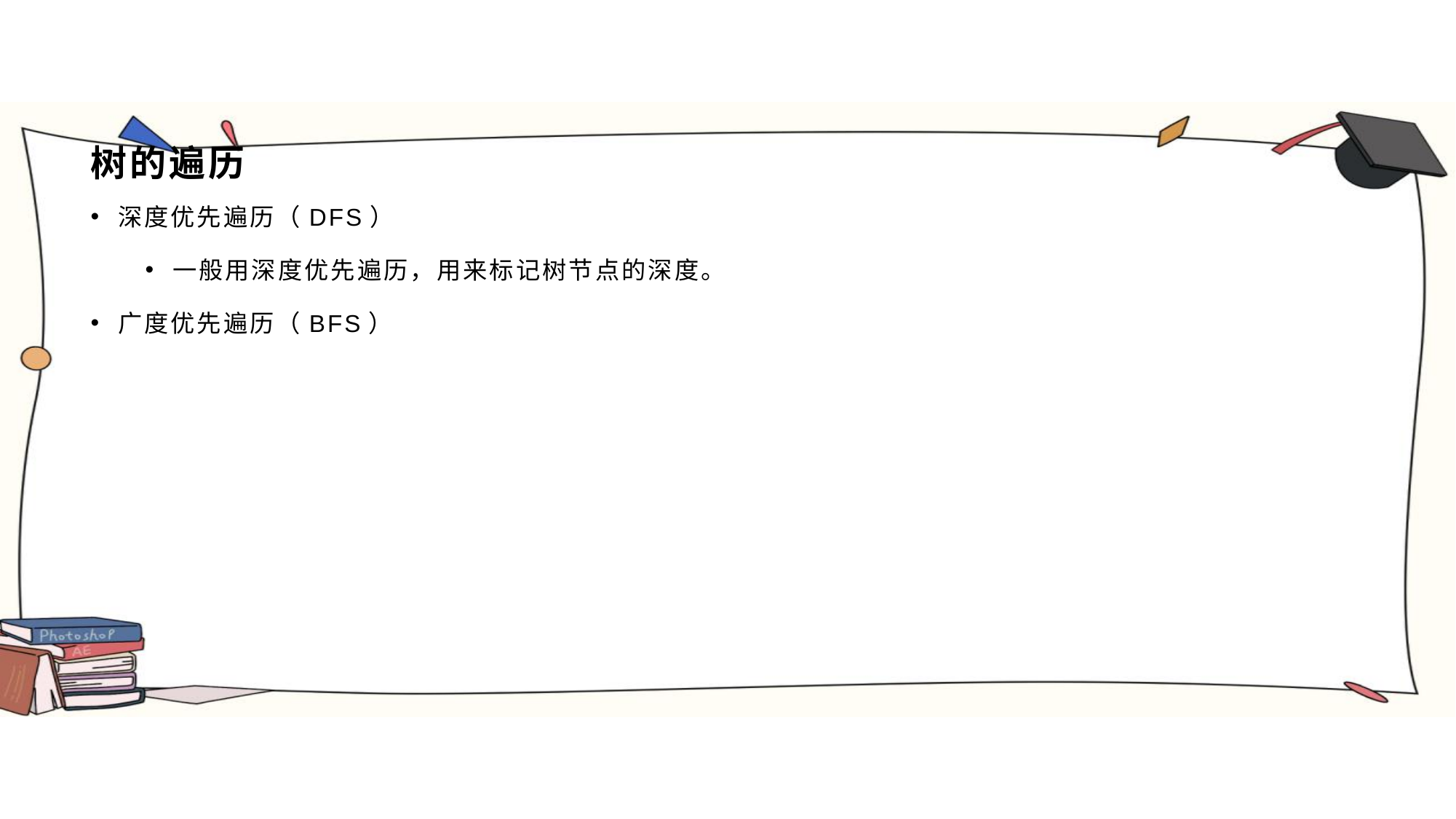

# 树的遍历
深度优先遍历（DFS）
一般用深度优先遍历，用来标记树节点的深度。
广度优先遍历（BFS）